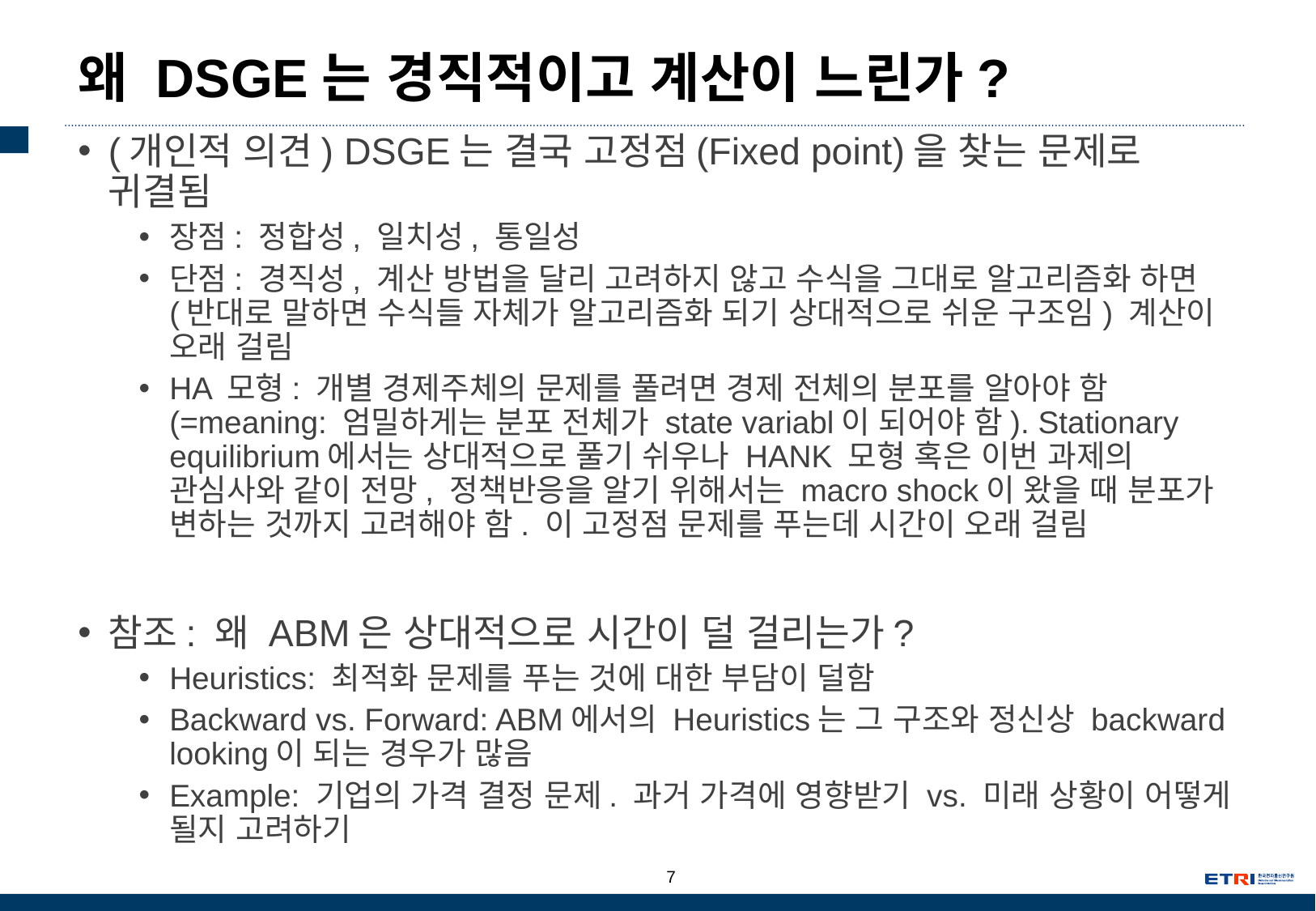

# 왜 DSGE는 경직적이고 계산이 느린가?
(개인적 의견) DSGE는 결국 고정점(Fixed point)을 찾는 문제로 귀결됨
장점: 정합성, 일치성, 통일성
단점: 경직성, 계산 방법을 달리 고려하지 않고 수식을 그대로 알고리즘화 하면(반대로 말하면 수식들 자체가 알고리즘화 되기 상대적으로 쉬운 구조임) 계산이 오래 걸림
HA 모형: 개별 경제주체의 문제를 풀려면 경제 전체의 분포를 알아야 함(=meaning: 엄밀하게는 분포 전체가 state variabl이 되어야 함). Stationary equilibrium에서는 상대적으로 풀기 쉬우나 HANK 모형 혹은 이번 과제의 관심사와 같이 전망, 정책반응을 알기 위해서는 macro shock이 왔을 때 분포가 변하는 것까지 고려해야 함. 이 고정점 문제를 푸는데 시간이 오래 걸림

참조: 왜 ABM은 상대적으로 시간이 덜 걸리는가?
Heuristics: 최적화 문제를 푸는 것에 대한 부담이 덜함
Backward vs. Forward: ABM에서의 Heuristics는 그 구조와 정신상 backward looking이 되는 경우가 많음
Example: 기업의 가격 결정 문제. 과거 가격에 영향받기 vs. 미래 상황이 어떻게 될지 고려하기